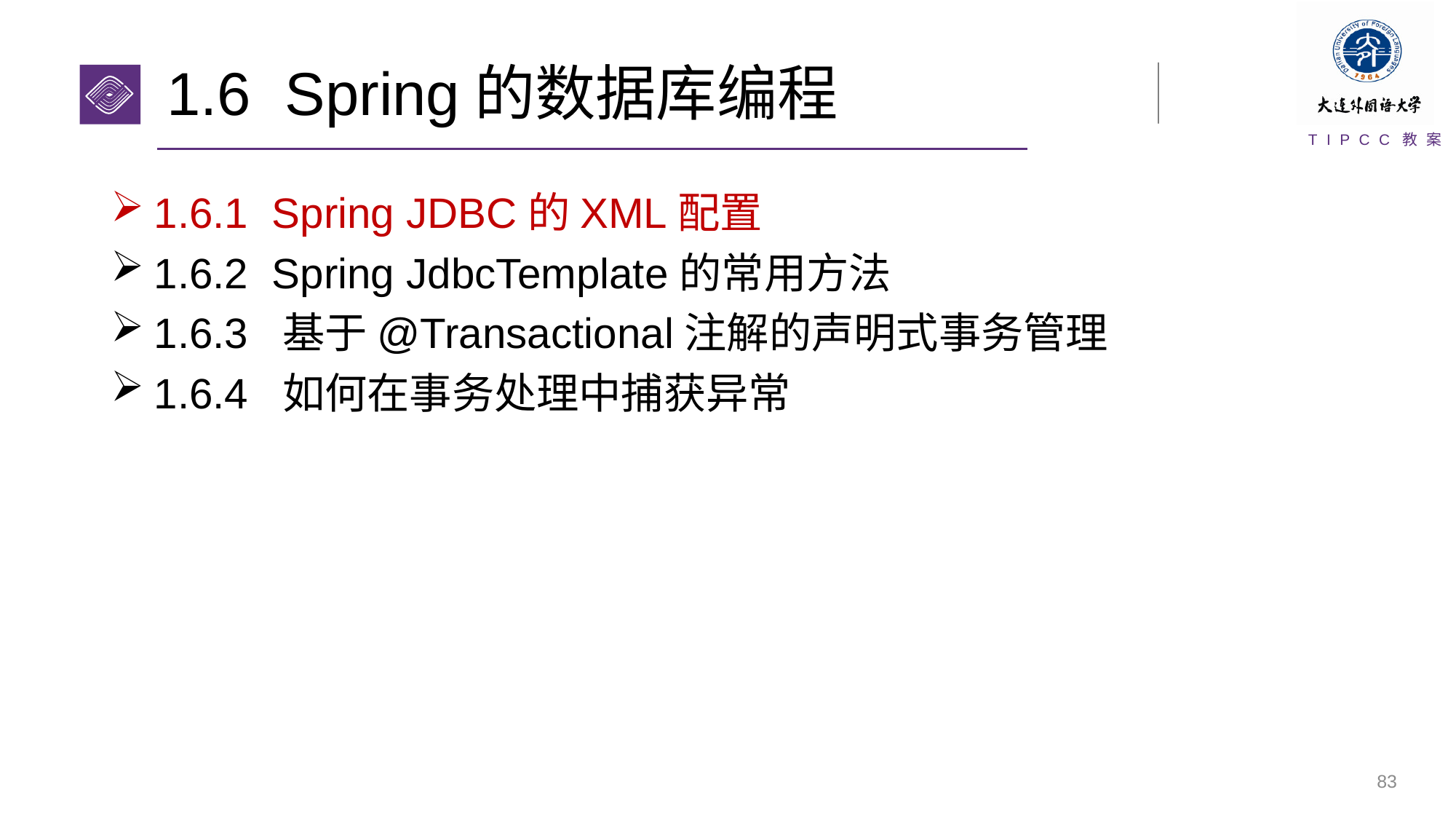

# 1.6  Spring的数据库编程
1.6.1  Spring JDBC的XML配置
1.6.2  Spring JdbcTemplate的常用方法
1.6.3  基于@Transactional注解的声明式事务管理
1.6.4  如何在事务处理中捕获异常
83